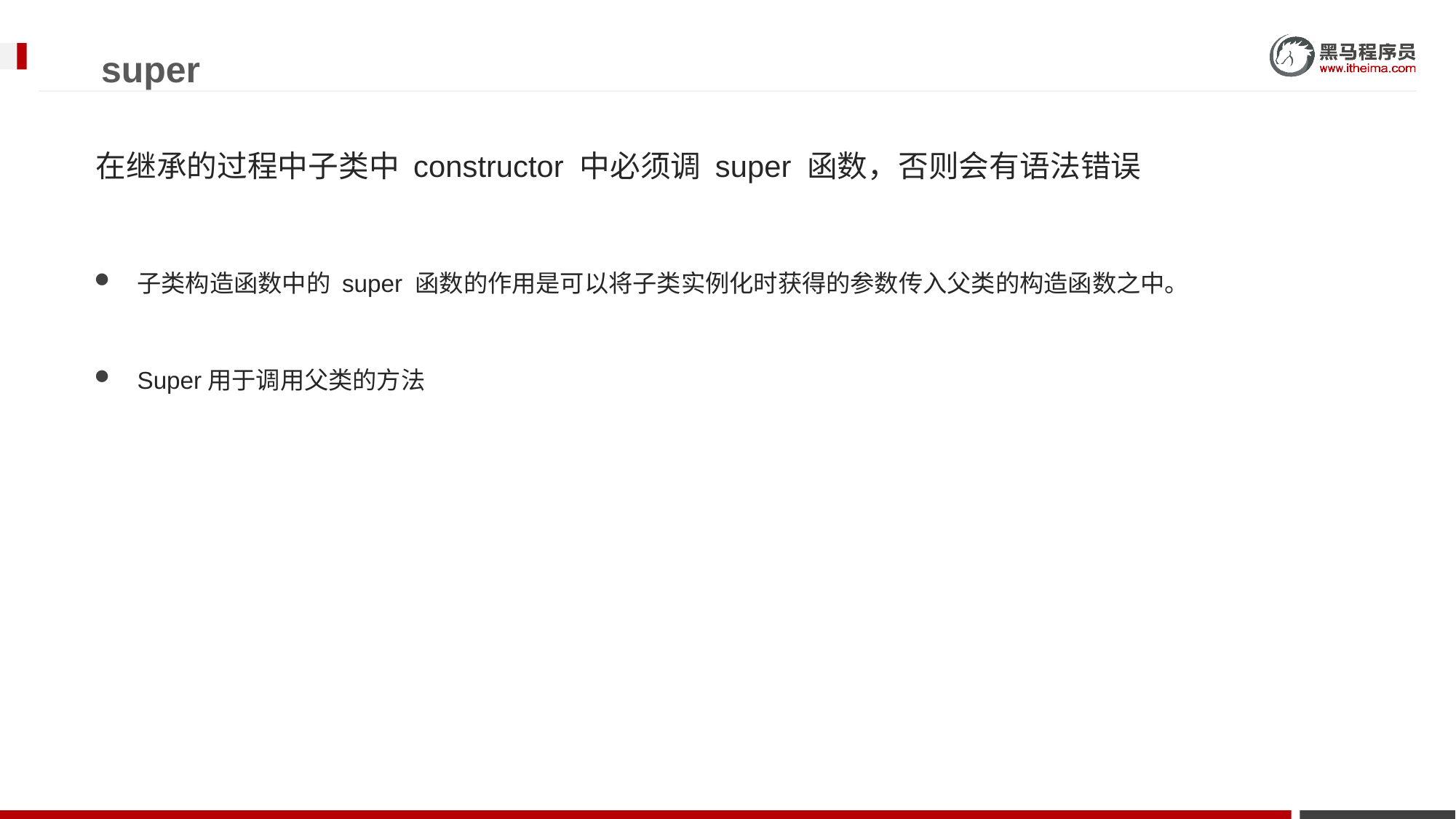

# super
在继承的过程中子类中 constructor 中必须调 super 函数，否则会有语法错误
子类构造函数中的 super 函数的作用是可以将子类实例化时获得的参数传入父类的构造函数之中。

Super用于调用父类的方法